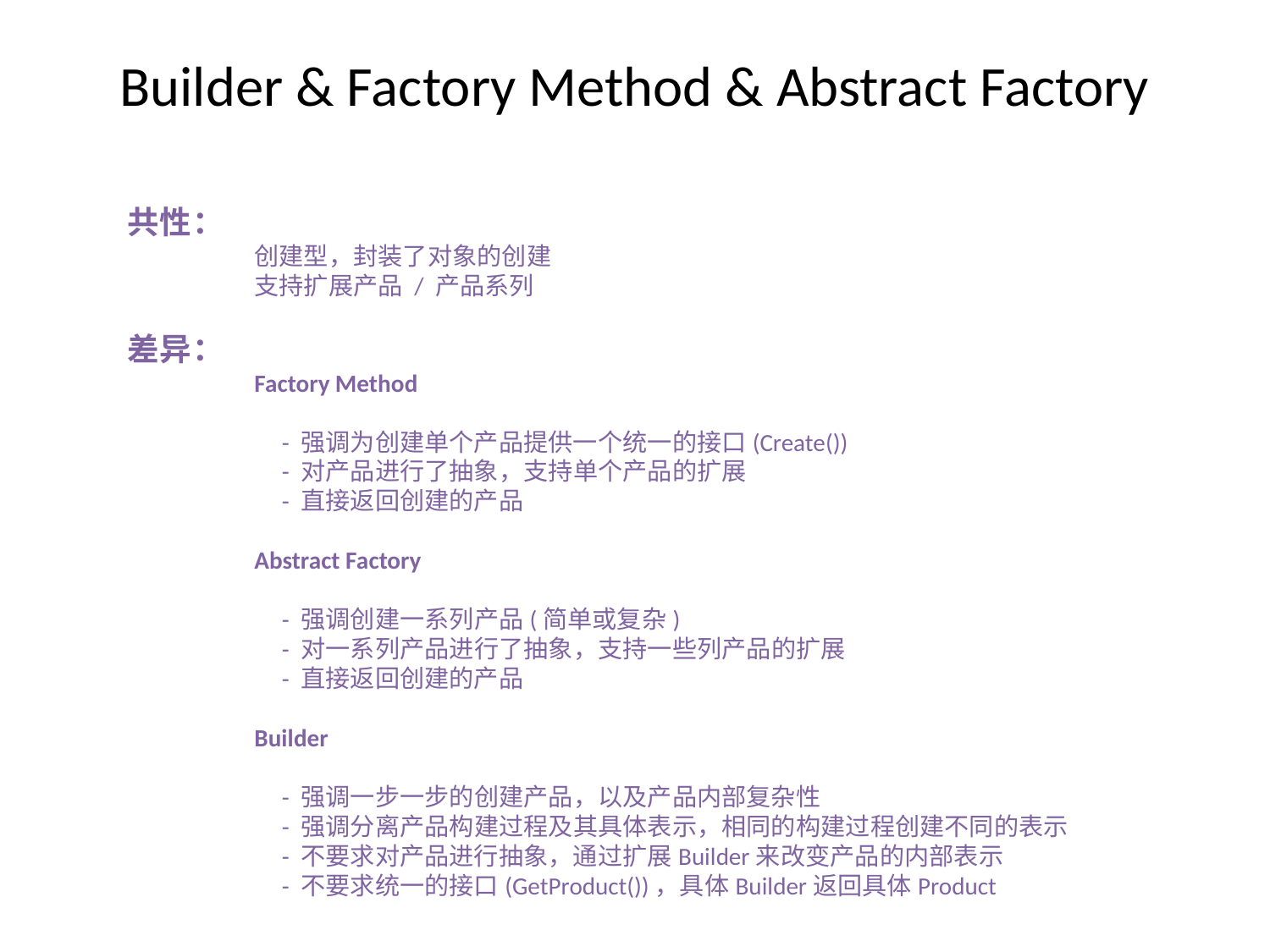

Builder & Factory Method & Abstract Factory
共性：
	创建型，封装了对象的创建
	支持扩展产品 / 产品系列

差异：
	Factory Method
	     - 强调为创建单个产品提供一个统一的接口(Create())
	     - 对产品进行了抽象，支持单个产品的扩展
	     - 直接返回创建的产品

	Abstract Factory
	     - 强调创建一系列产品(简单或复杂)
	     - 对一系列产品进行了抽象，支持一些列产品的扩展
	     - 直接返回创建的产品

	Builder
	     - 强调一步一步的创建产品，以及产品内部复杂性
	     - 强调分离产品构建过程及其具体表示，相同的构建过程创建不同的表示
	     - 不要求对产品进行抽象，通过扩展Builder来改变产品的内部表示
	     - 不要求统一的接口(GetProduct())，具体Builder返回具体Product